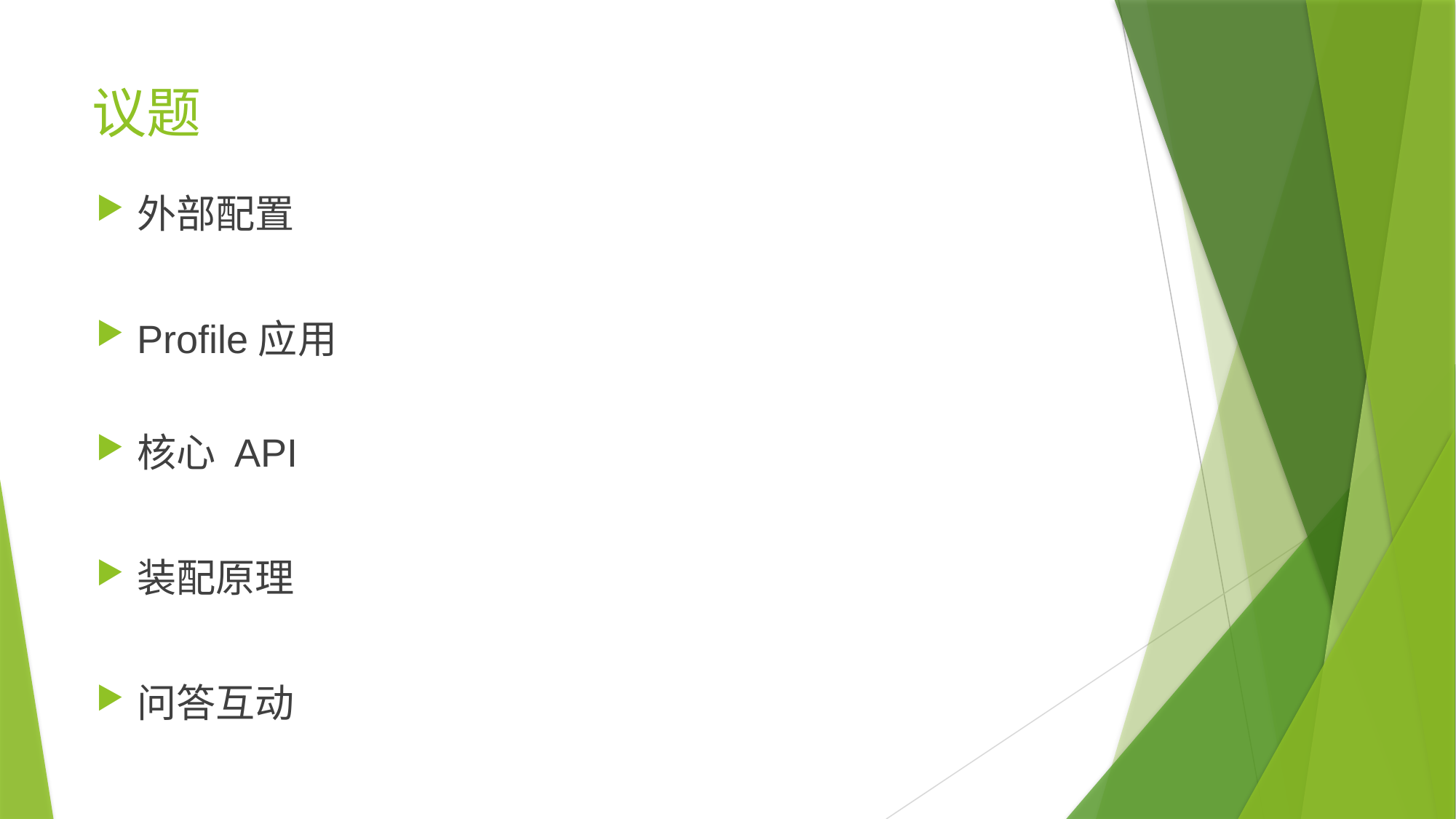

# 议题
外部配置

Profile应用

核心 API

装配原理

问答互动